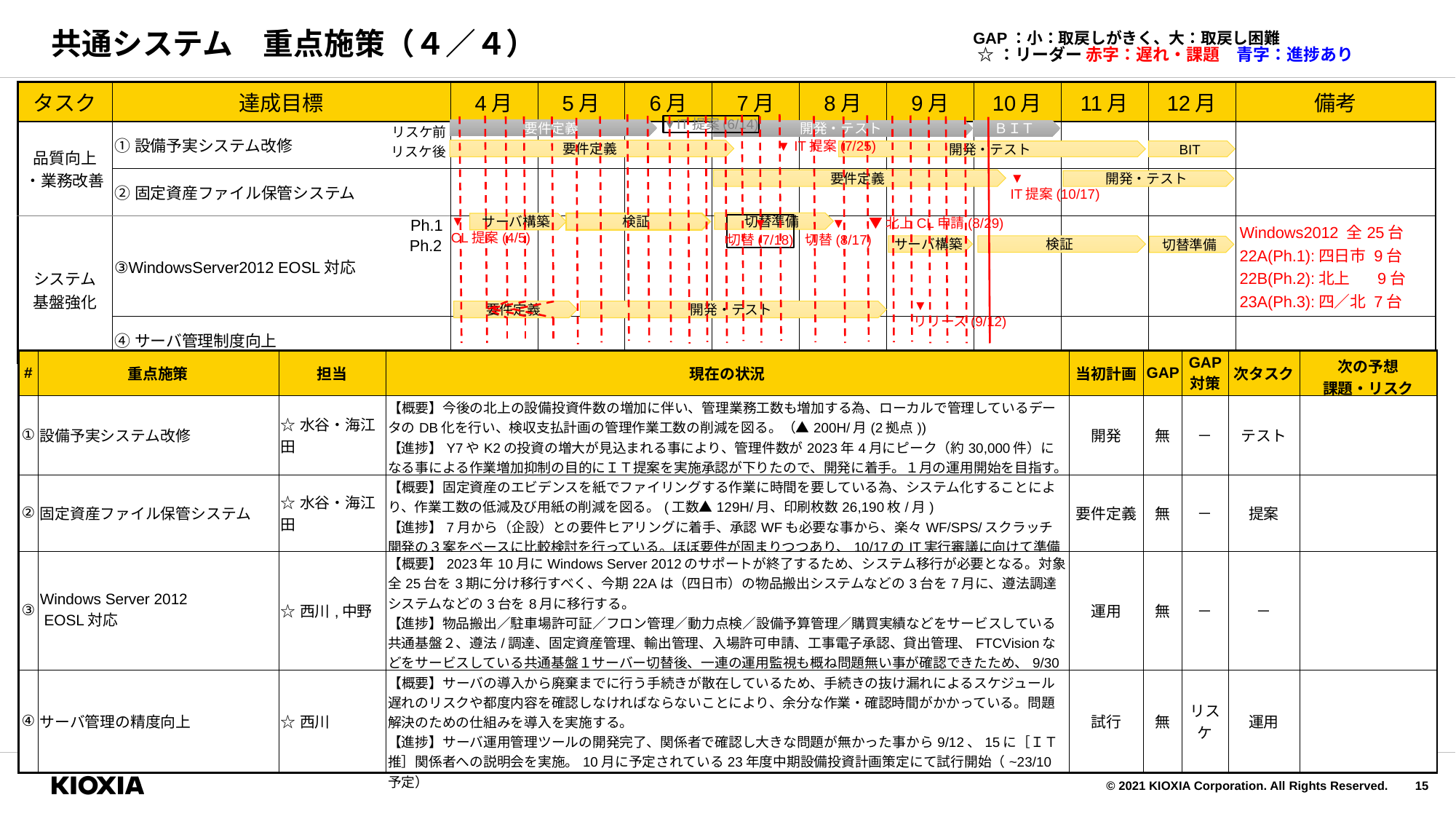

# 共通システム　重点施策（４／４）
GAP：小：取戻しがきく、大：取戻し困難
☆：リーダー 赤字：遅れ・課題　青字：進捗あり
| タスク | 達成目標 | 4月 | 5月 | 6月 | 7月 | 8月 | 9月 | 10月 | 11月 | 12月 | 備考 |
| --- | --- | --- | --- | --- | --- | --- | --- | --- | --- | --- | --- |
| 品質向上 ・業務改善 | ①設備予実システム改修 |  |  |  |  |  |  |  |  |  |  |
|  | ②固定資産ファイル保管システム |  |  |  |  |  |  |  |  |  |  |
| システム 基盤強化 | ③WindowsServer2012 EOSL対応 |  |  |  |  |  |  |  |  |  | Windows2012 全25台 22A(Ph.1):四日市 9台 22B(Ph.2):北上　 9台 23A(Ph.3):四／北 7台 |
|  | ④サーバ管理制度向上 |  |  |  |  |  |  |  |  |  |  |
▼IT提案(6/14)

要件定義
ＢＩＴ
開発・テスト
リスケ前
▼ IT提案(7/25)
要件定義
BIT
開発・テスト
リスケ後
▼
IT提案(10/17)
要件定義
開発・テスト
Ph.1
▼
CL提案(4/5)
切替準備
検証
サーバ構築
▼北上CL申請(8/29)
▼
切替(7/18)
▼
切替(8/17)
Ph.2
検証
サーバ構築
切替準備
▼
リリース(9/12)
開発・テスト
要件定義

| # | 重点施策 | 担当 | 現在の状況 | 当初計画 | GAP | GAP 対策 | 次タスク | 次の予想 課題・リスク |
| --- | --- | --- | --- | --- | --- | --- | --- | --- |
| ① | 設備予実システム改修 | ☆水谷・海江田 | 【概要】今後の北上の設備投資件数の増加に伴い、管理業務工数も増加する為、ローカルで管理しているデータのDB化を行い、検収支払計画の管理作業工数の削減を図る。（▲200H/月(2拠点)) 【進捗】Y7やK2の投資の増大が見込まれる事により、管理件数が2023年4月にピーク（約30,000件）になる事による作業増加抑制の目的にＩＴ提案を実施承認が下りたので、開発に着手。１月の運用開始を目指す。 | 開発 | 無 | － | テスト |  |
| ② | 固定資産ファイル保管システム | ☆水谷・海江田 | 【概要】固定資産のエビデンスを紙でファイリングする作業に時間を要している為、システム化することにより、作業工数の低減及び用紙の削減を図る。(工数▲129H/月、印刷枚数26,190枚/月) 【進捗】7月から（企設）との要件ヒアリングに着手、承認WFも必要な事から、楽々WF/SPS/スクラッチ開発の３案をベースに比較検討を行っている。ほぼ要件が固まりつつあり、10/17のIT実行審議に向けて準備中。 | 要件定義 | 無 | － | 提案 |  |
| ③ | Windows Server 2012 EOSL対応 | ☆西川,中野 | 【概要】2023年10月にWindows Server 2012のサポートが終了するため、システム移行が必要となる。対象全25台を3期に分け移行すべく、今期22Aは（四日市）の物品搬出システムなどの3台を7月に、遵法調達システムなどの3台を8月に移行する。 【進捗】物品搬出／駐車場許可証／フロン管理／動力点検／設備予算管理／購買実績などをサービスしている共通基盤２、遵法/調達、固定資産管理、輸出管理、入場許可申請、工事電子承認、貸出管理、FTCVisionなどをサービスしている共通基盤１サーバー切替後、一連の運用監視も概ね問題無い事が確認できたため、9/30までに旧サーバーの停止を行いクラウドサービス解約予定 | 運用 | 無 | － | － |  |
| ④ | サーバ管理の精度向上 | ☆西川 | 【概要】サーバの導入から廃棄までに行う手続きが散在しているため、手続きの抜け漏れによるスケジュール遅れのリスクや都度内容を確認しなければならないことにより、余分な作業・確認時間がかかっている。問題解決のための仕組みを導入を実施する。 【進捗】サーバ運用管理ツールの開発完了、関係者で確認し大きな問題が無かった事から9/12、15に［ＩＴ推］関係者への説明会を実施。10月に予定されている23年度中期設備投資計画策定にて試行開始（~23/10予定） | 試行 | 無 | リスケ | 運用 |  |